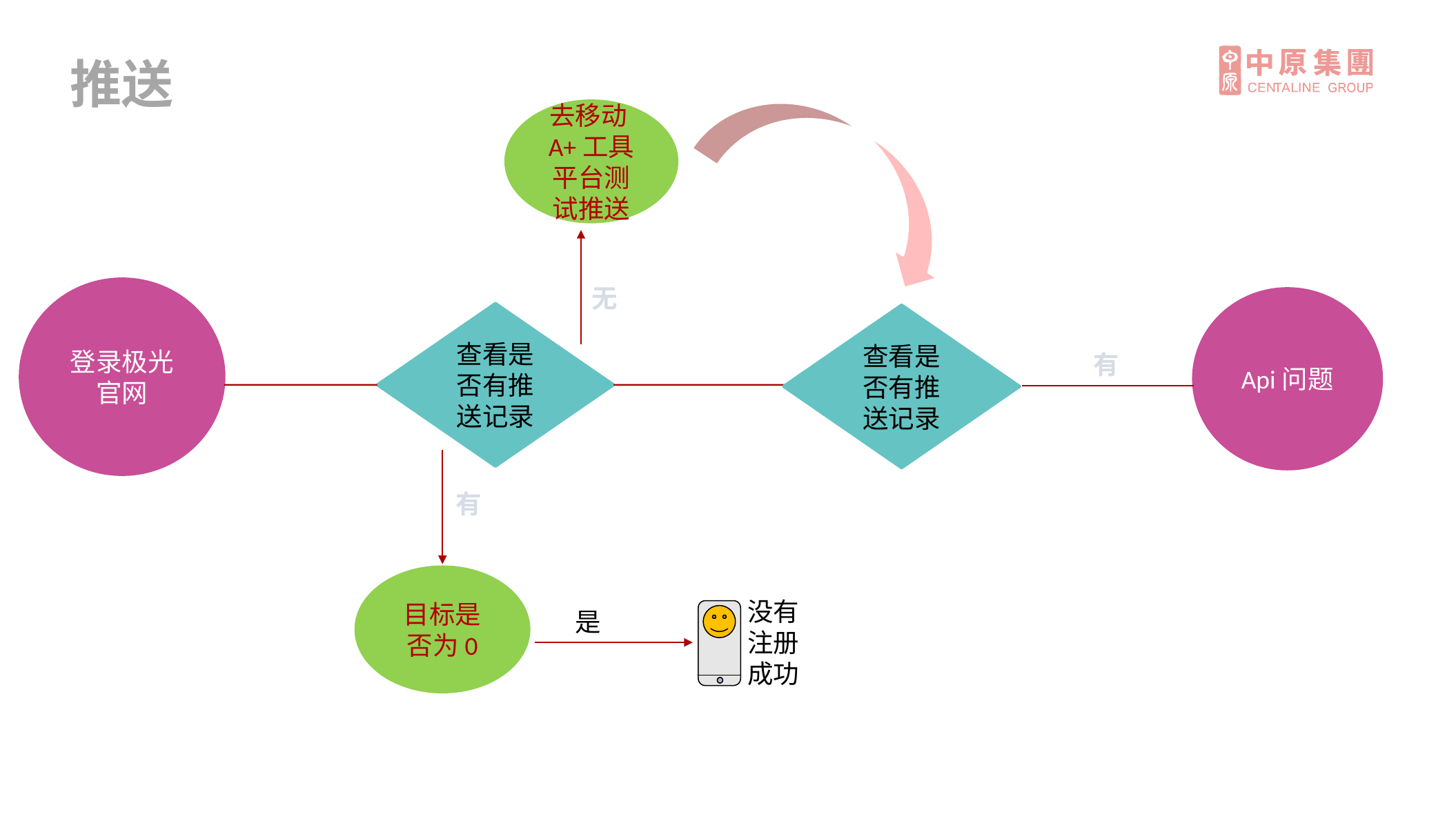

推送

去移动A+工具平台测试推送

无
登录极光官网
Api问题
查看是否有推送记录
查看是否有推送记录
有
有
目标是否为0
没有注册成功
是